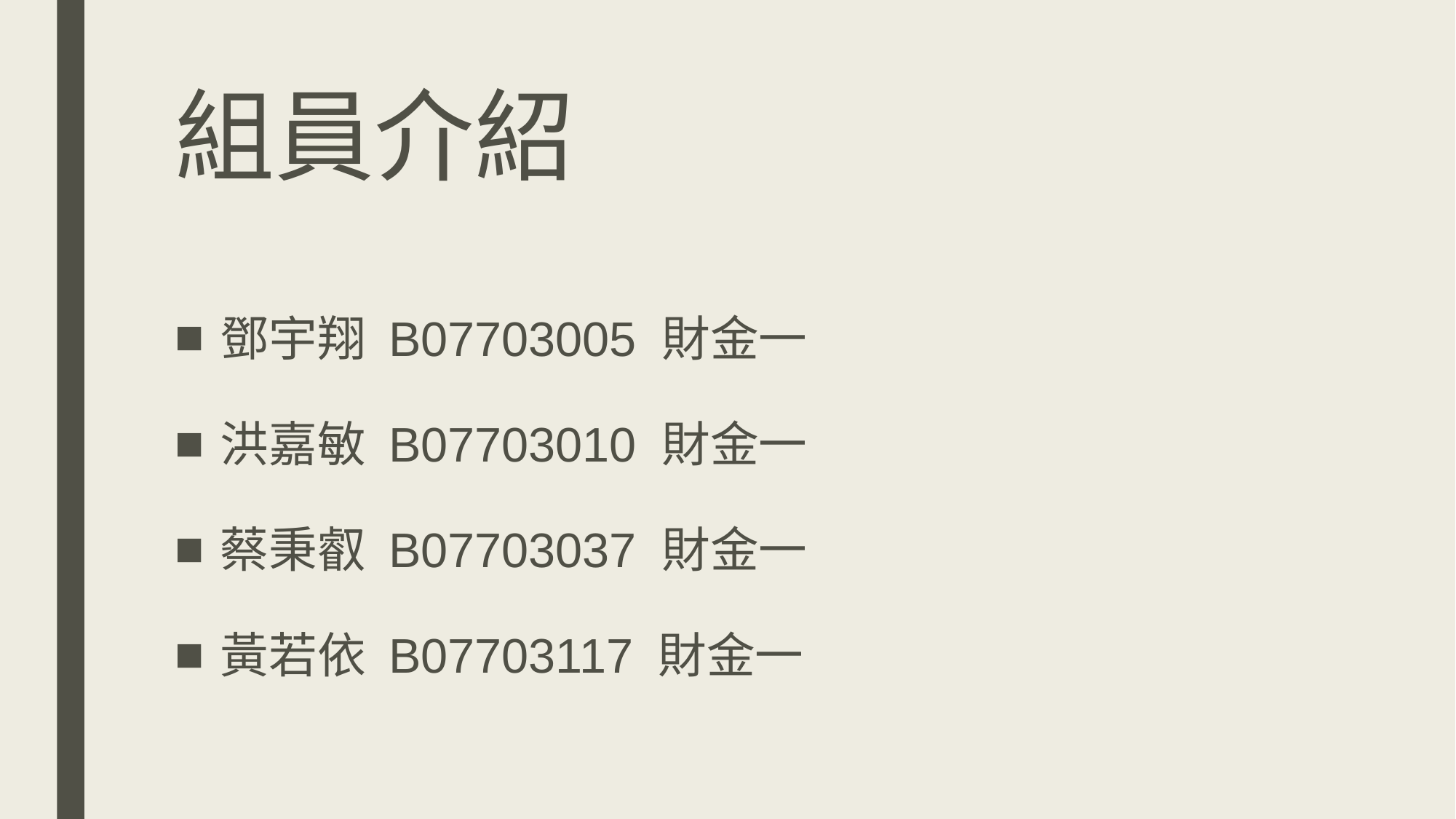

# 組員介紹
鄧宇翔 B07703005 財金一
洪嘉敏 B07703010 財金一
蔡秉叡 B07703037 財金一
黃若依 B07703117 財金一